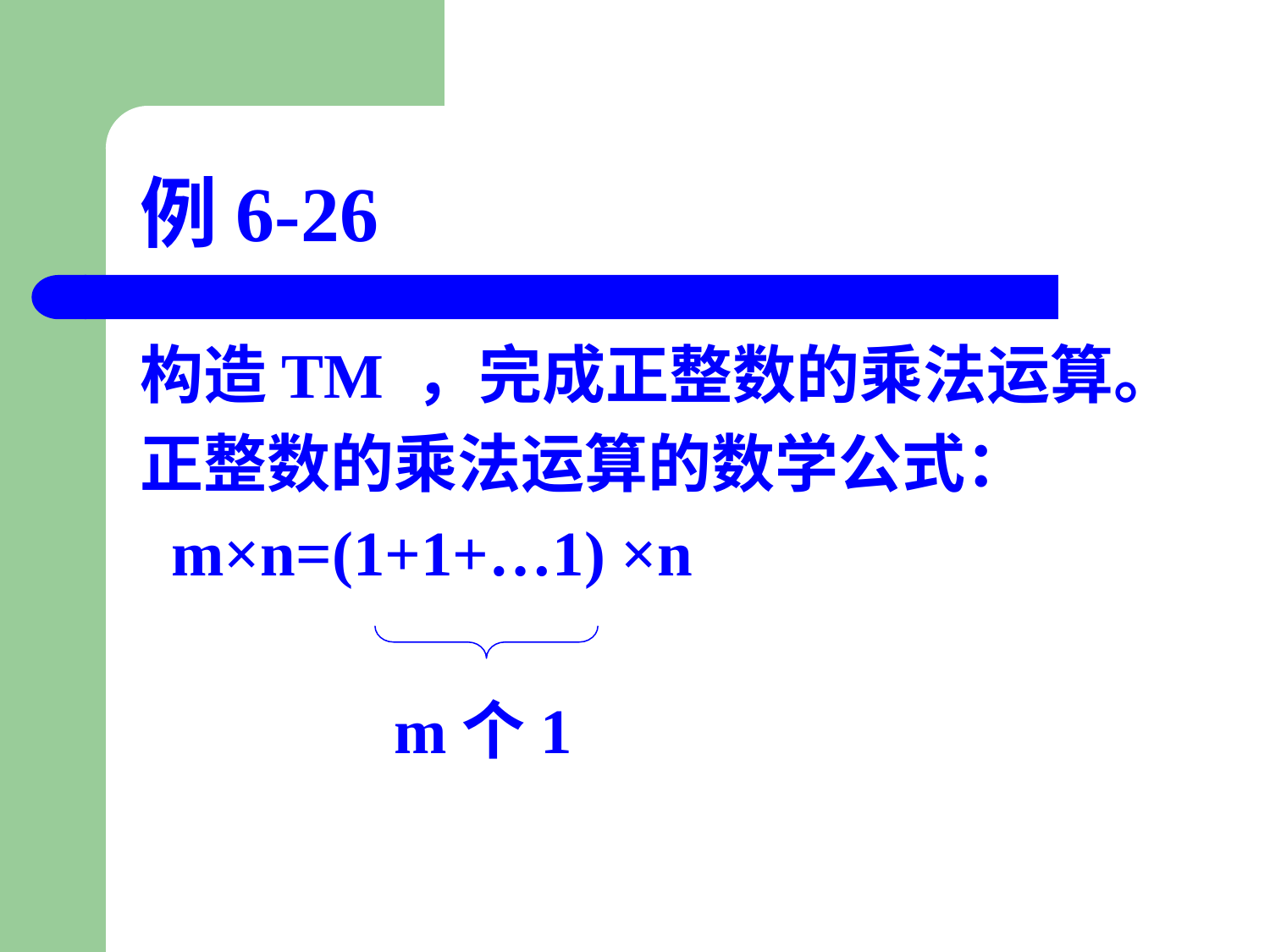

# 例6-26
构造TM ，完成正整数的乘法运算。
正整数的乘法运算的数学公式：
  m×n=(1+1+…1) ×n

                m个1